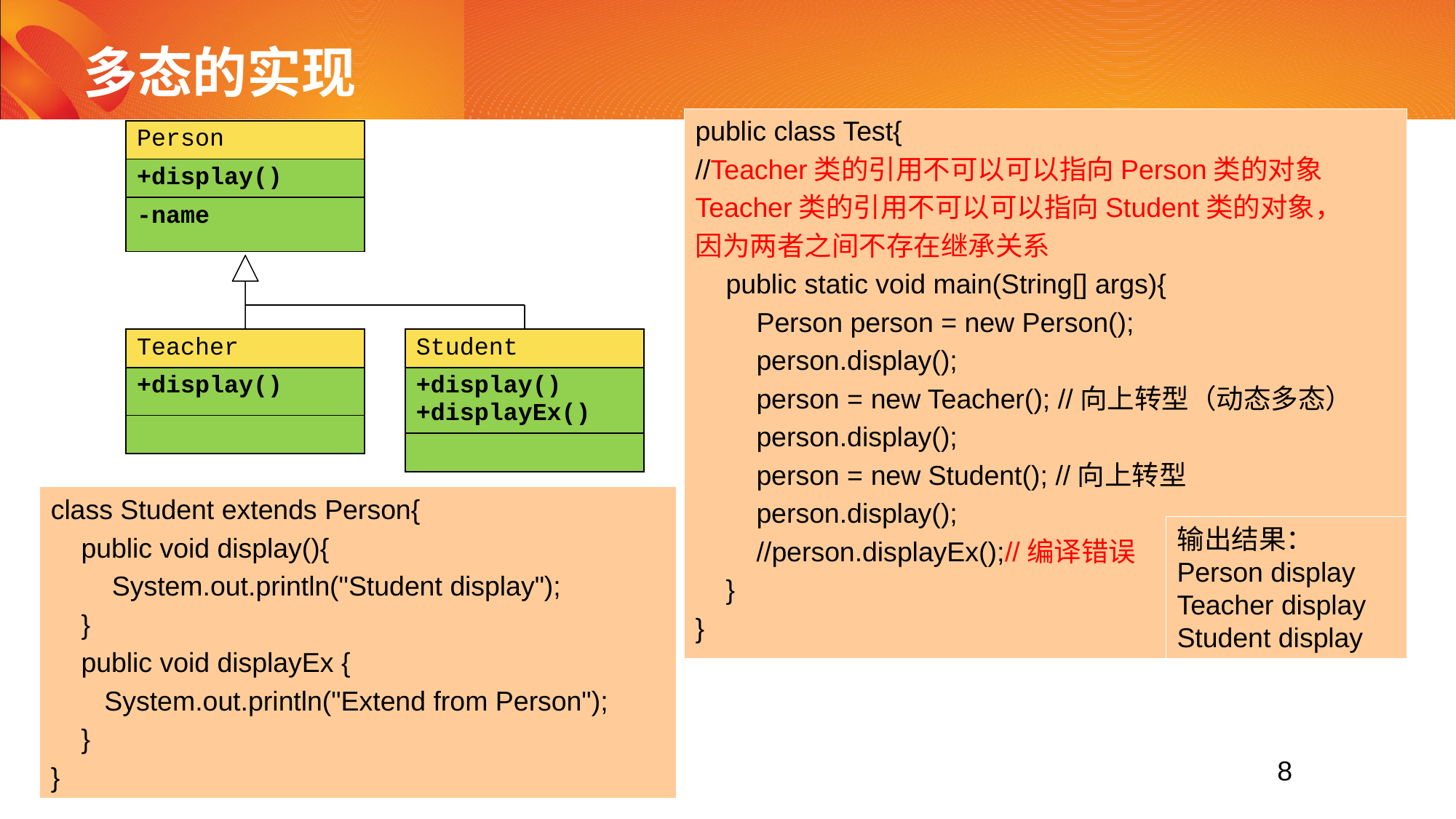

# 多态的实现
public class Test{
//Teacher类的引用不可以可以指向Person类的对象
Teacher类的引用不可以可以指向Student类的对象，
因为两者之间不存在继承关系
    public static void main(String[] args){
        Person person = new Person();
        person.display();
        person = new Teacher(); //向上转型（动态多态）
        person.display();
        person = new Student(); //向上转型
        person.display();
        //person.displayEx();//编译错误
    }
}
| Person |
| --- |
| +display() |
| -name |

| Teacher |
| --- |
| +display() |
|  |
| Student |
| --- |
| +display() +displayEx() |
|  |
class Student extends Person{
    public void display(){
        System.out.println("Student display");
    }
    public void displayEx {
       System.out.println("Extend from Person");
    }
}
输出结果：
Person display
Teacher display
Student display